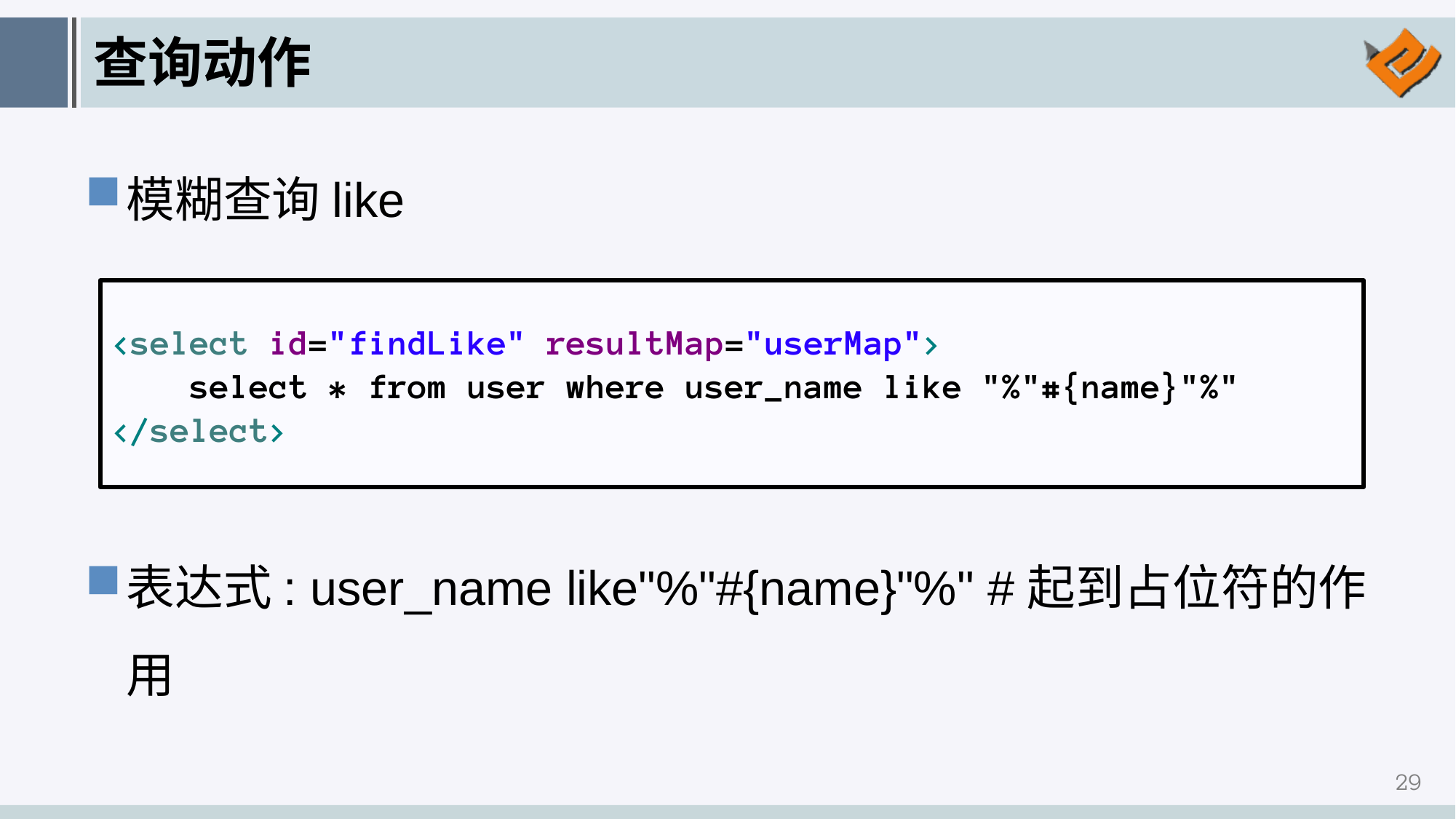

# 查询动作
模糊查询like

表达式: user_name like"%"#{name}"%" #起到占位符的作用
<select id="findLike" resultMap="userMap">
    select * from user where user_name like "%"#{name}"%"
</select>